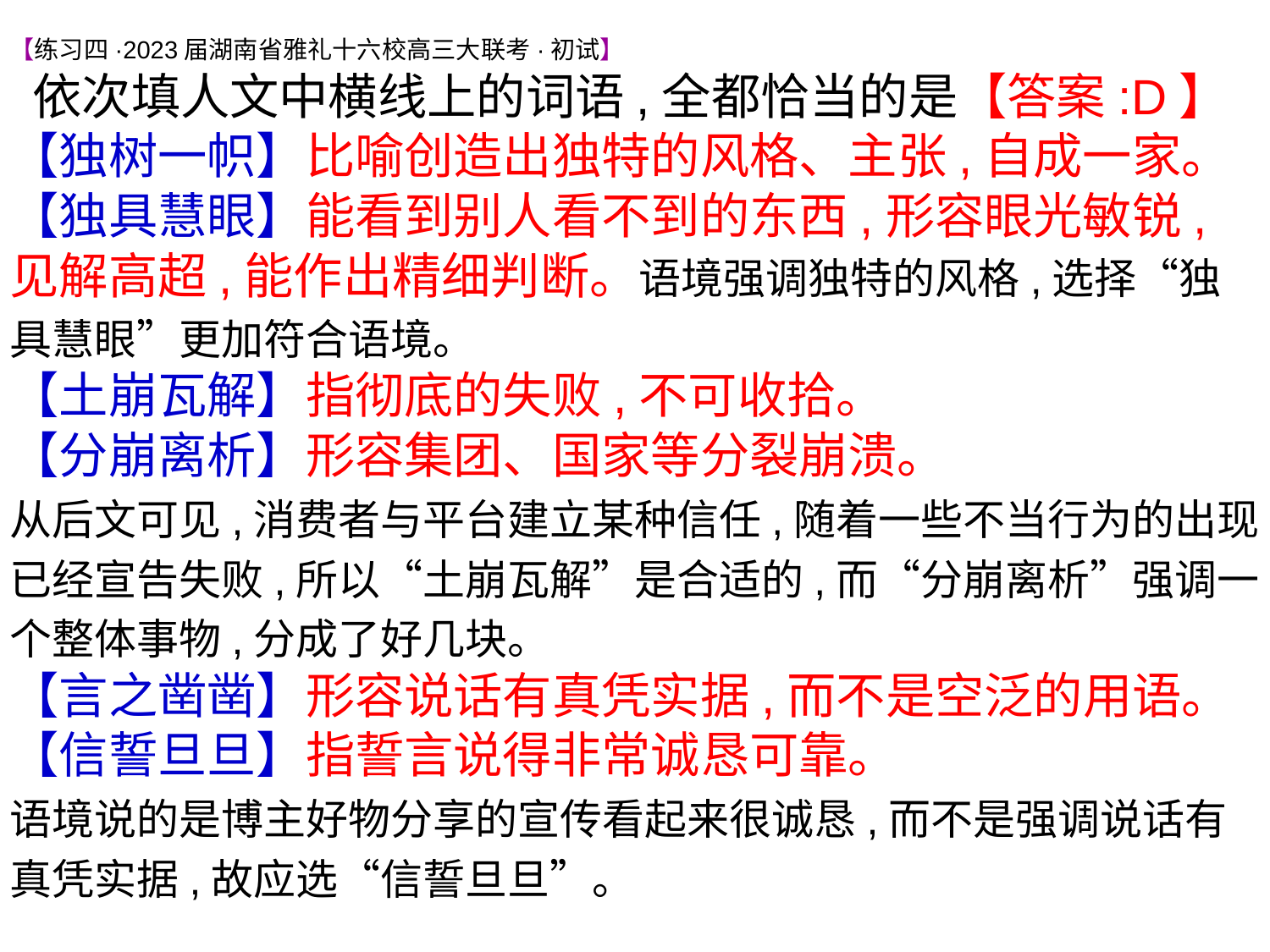

【练习四·2023届湖南省雅礼十六校高三大联考·初试】
 依次填人文中横线上的词语,全都恰当的是【答案:D】【独树一帜】比喻创造出独特的风格、主张,自成一家。
【独具慧眼】能看到别人看不到的东西,形容眼光敏锐,见解高超,能作出精细判断。语境强调独特的风格,选择“独具慧眼”更加符合语境。
【土崩瓦解】指彻底的失败,不可收拾。
【分崩离析】形容集团、国家等分裂崩溃。
从后文可见,消费者与平台建立某种信任,随着一些不当行为的出现,已经宣告失败,所以“土崩瓦解”是合适的,而“分崩离析”强调一个整体事物,分成了好几块。
【言之凿凿】形容说话有真凭实据,而不是空泛的用语。
【信誓旦旦】指誓言说得非常诚恳可靠。
语境说的是博主好物分享的宣传看起来很诚恳,而不是强调说话有真凭实据,故应选“信誓旦旦”。